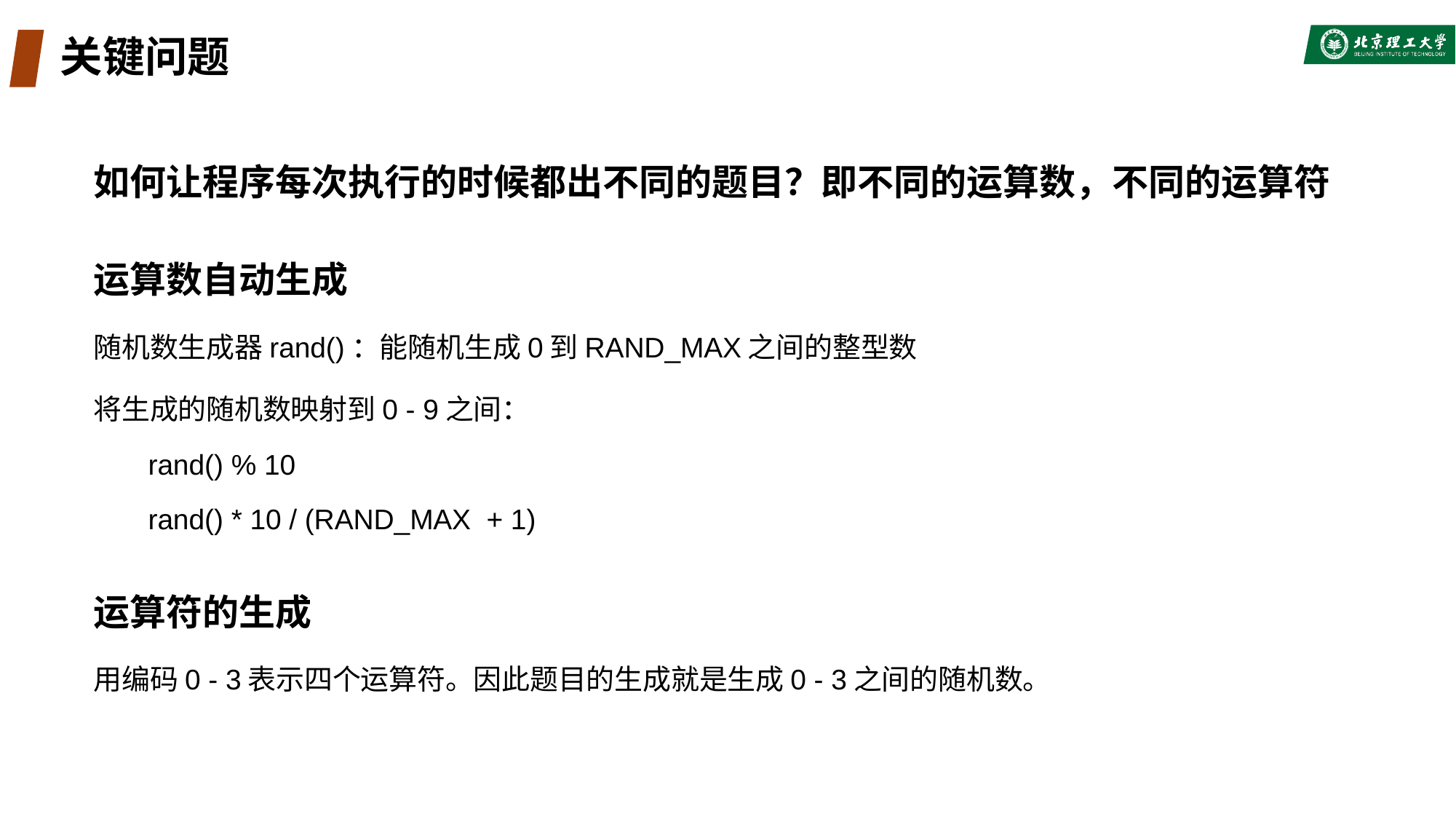

# 关键问题
如何让程序每次执行的时候都出不同的题目？即不同的运算数，不同的运算符
运算数自动生成
随机数生成器rand()：能随机生成0到RAND_MAX之间的整型数
将生成的随机数映射到0 - 9之间：
rand() % 10
rand() * 10 / (RAND_MAX  + 1)
运算符的生成
用编码0 - 3表示四个运算符。因此题目的生成就是生成0 - 3之间的随机数。